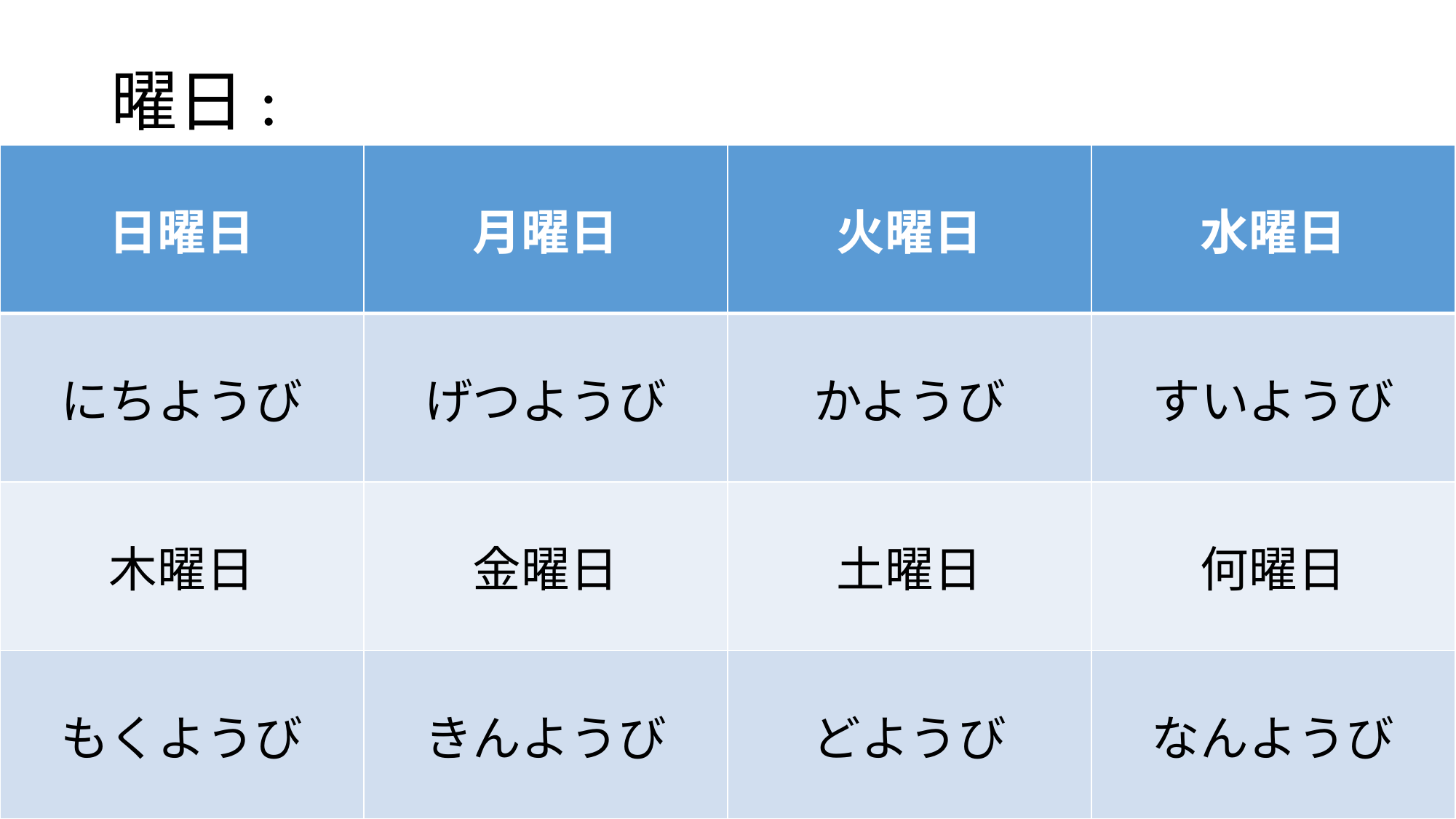

# 曜日:
| 日曜日 | 月曜日 | 火曜日 | 水曜日 |
| --- | --- | --- | --- |
| にちようび | げつようび | かようび | すいようび |
| 木曜日 | 金曜日 | 土曜日 | 何曜日 |
| もくようび | きんようび | どようび | なんようび |